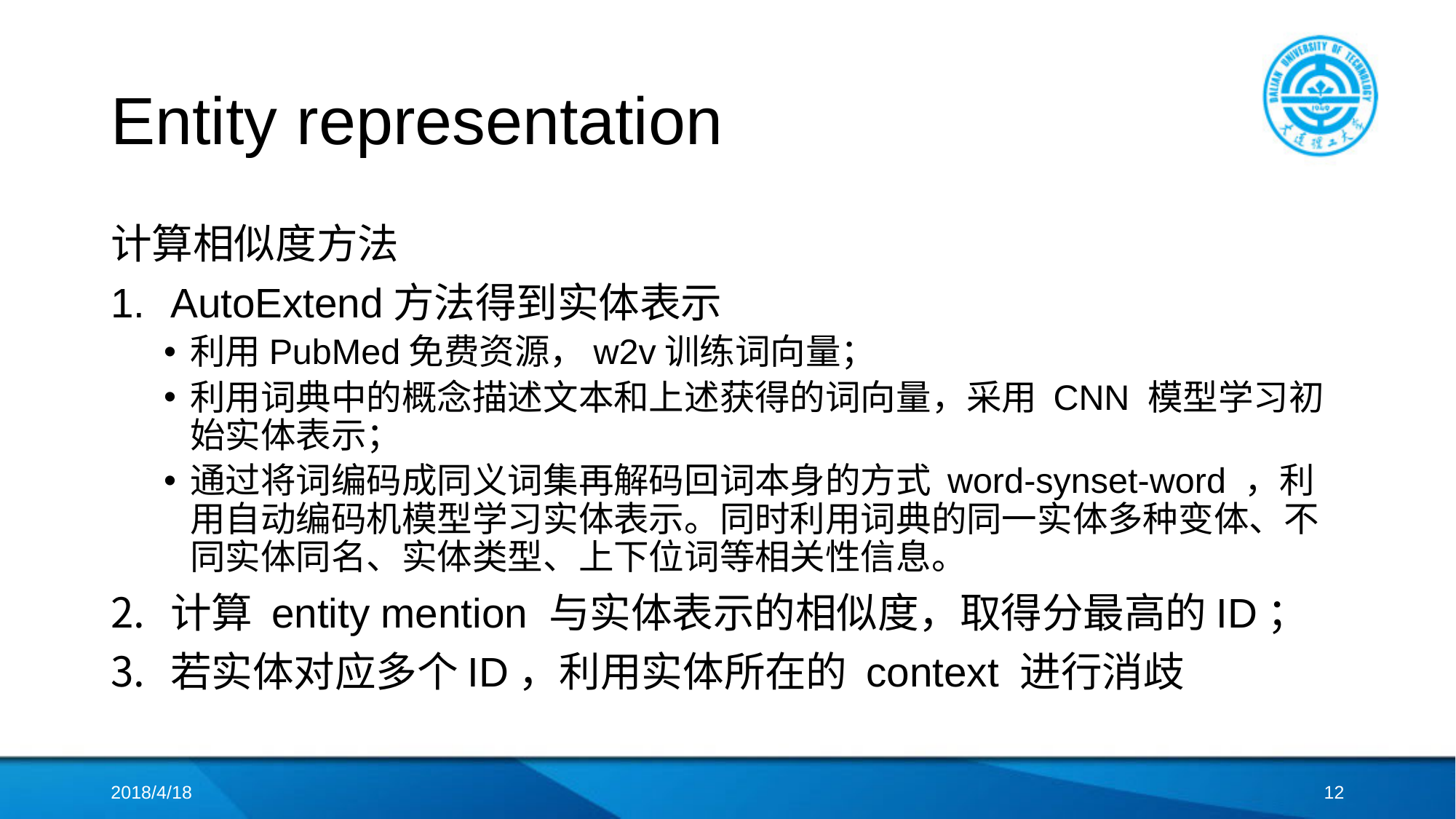

# Entity representation
计算相似度方法
AutoExtend方法得到实体表示
利用PubMed免费资源，w2v训练词向量；
利用词典中的概念描述文本和上述获得的词向量，采用 CNN 模型学习初始实体表示；
通过将词编码成同义词集再解码回词本身的方式 word-synset-word ，利用自动编码机模型学习实体表示。同时利用词典的同一实体多种变体、不同实体同名、实体类型、上下位词等相关性信息。
计算 entity mention 与实体表示的相似度，取得分最高的ID；
若实体对应多个ID，利用实体所在的 context 进行消歧
2018/4/18
12